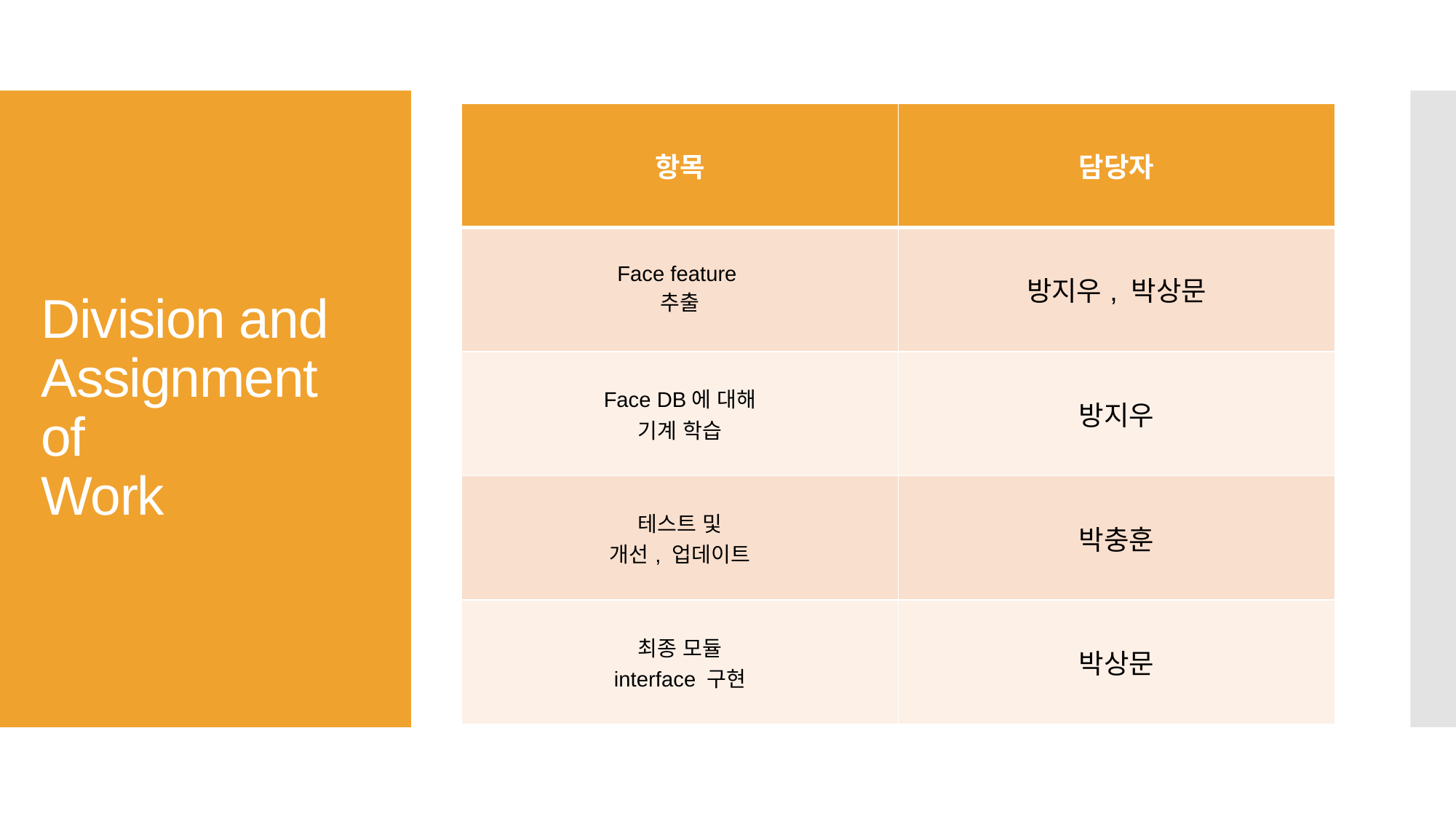

| 항목 | 담당자 |
| --- | --- |
| Face feature 추출 | 방지우, 박상문 |
| Face DB에 대해 기계 학습 | 방지우 |
| 테스트 및 개선, 업데이트 | 박충훈 |
| 최종 모듈 interface 구현 | 박상문 |
# Division and Assignment of Work